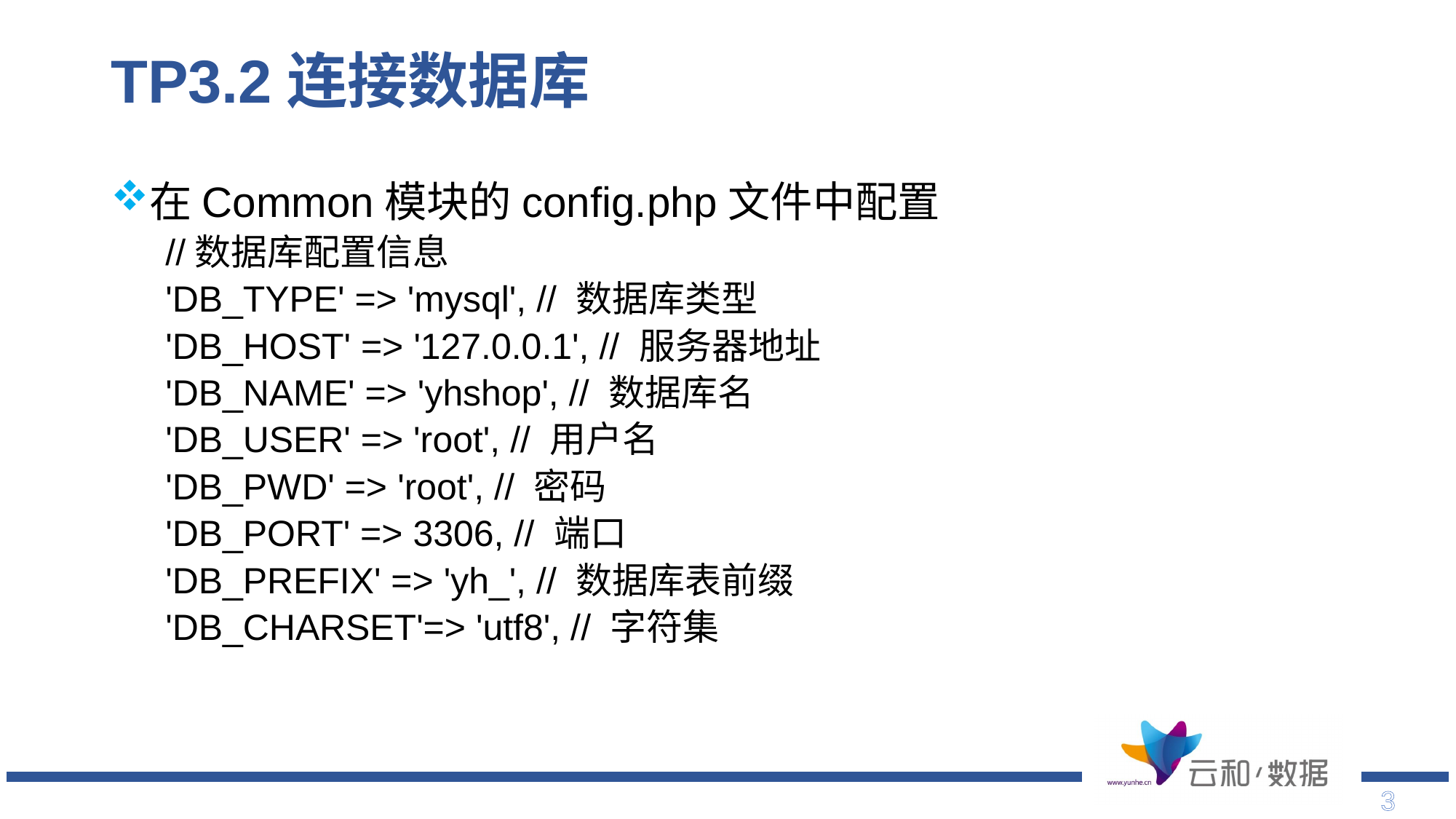

# TP3.2连接数据库
在Common模块的config.php文件中配置
//数据库配置信息
'DB_TYPE' => 'mysql', // 数据库类型
'DB_HOST' => '127.0.0.1', // 服务器地址
'DB_NAME' => 'yhshop', // 数据库名
'DB_USER' => 'root', // 用户名
'DB_PWD' => 'root', // 密码
'DB_PORT' => 3306, // 端口
'DB_PREFIX' => 'yh_', // 数据库表前缀
'DB_CHARSET'=> 'utf8', // 字符集